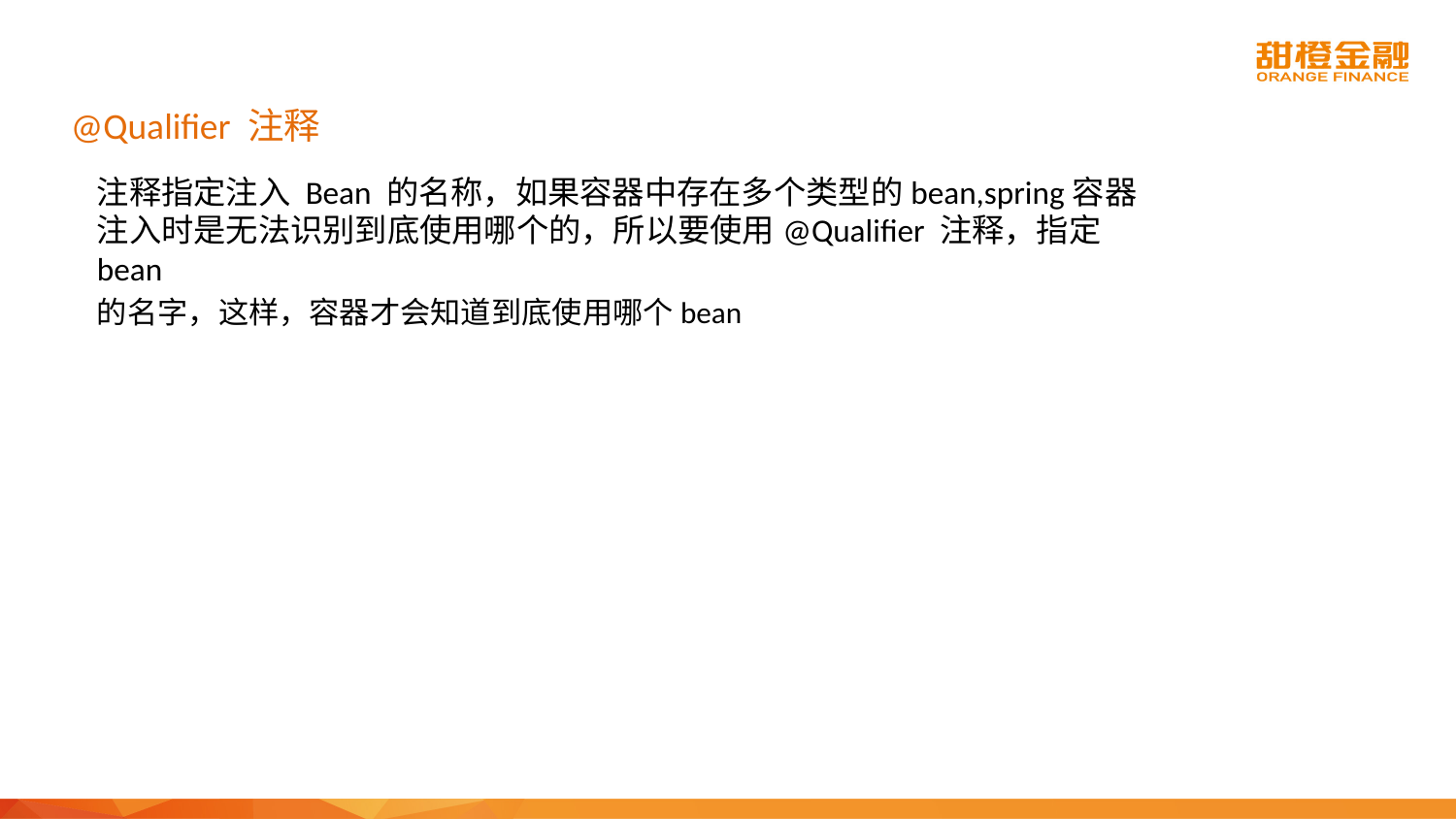

@Qualifier 注释
注释指定注入 Bean 的名称，如果容器中存在多个类型的bean,spring容器注入时是无法识别到底使用哪个的，所以要使用@Qualifier 注释，指定bean
的名字，这样，容器才会知道到底使用哪个bean